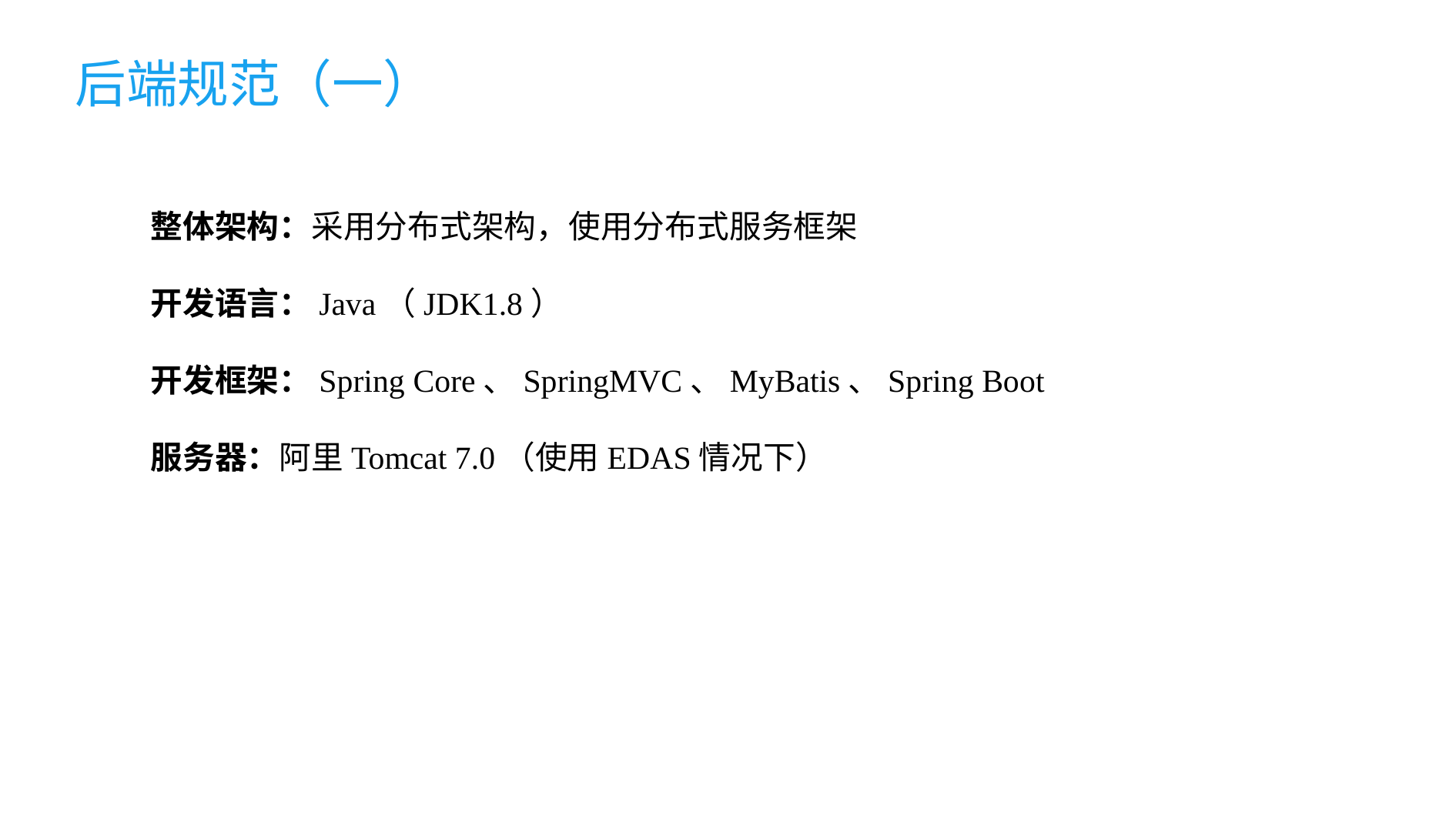

# 后端规范（一）
整体架构：采用分布式架构，使用分布式服务框架

开发语言：Java（JDK1.8）

开发框架：Spring Core、SpringMVC、MyBatis、Spring Boot

服务器：阿里Tomcat 7.0（使用EDAS情况下）